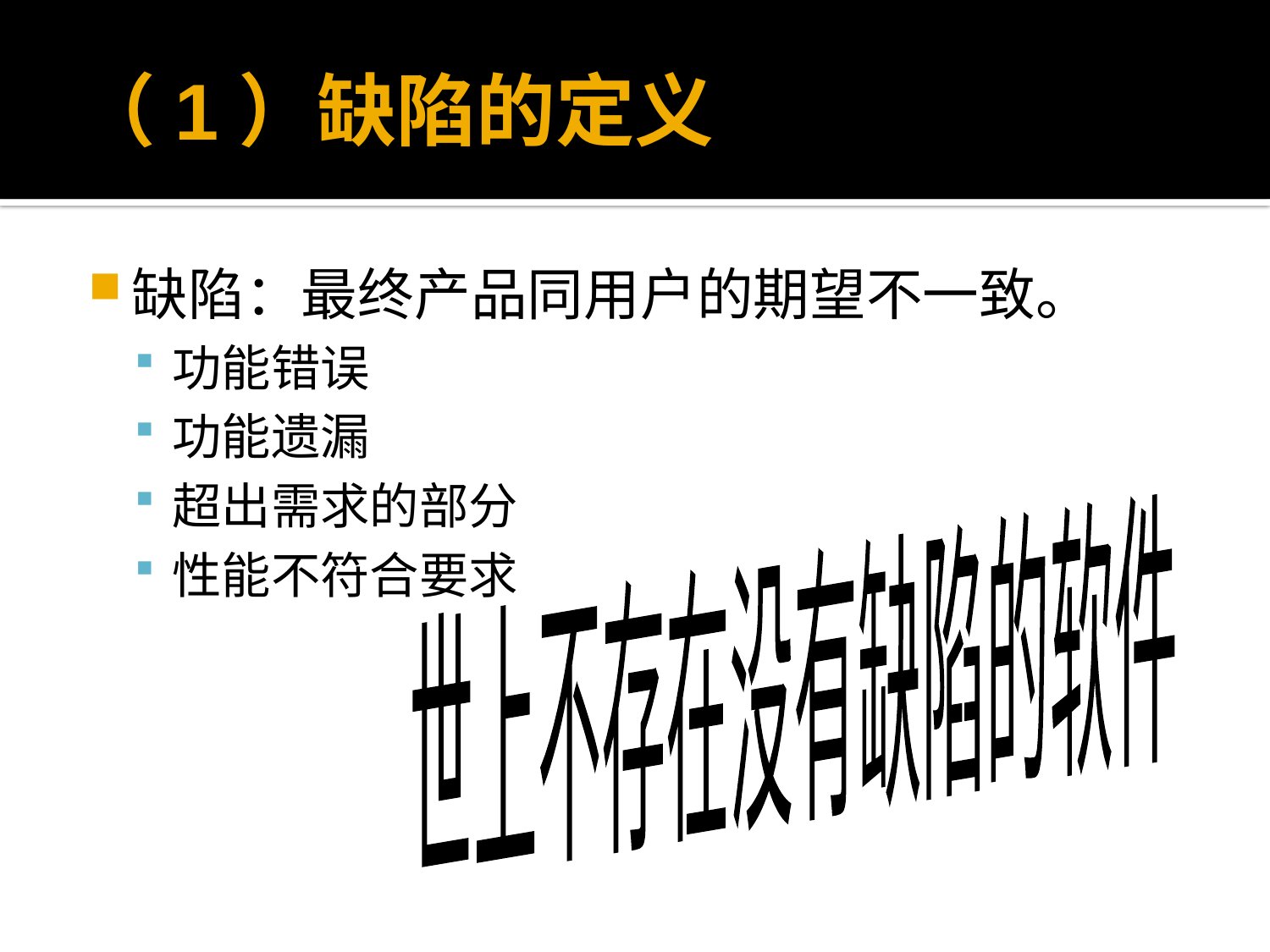

# （1）缺陷的定义
缺陷：最终产品同用户的期望不一致。
功能错误
功能遗漏
超出需求的部分
性能不符合要求

世上不存在没有缺陷的软件